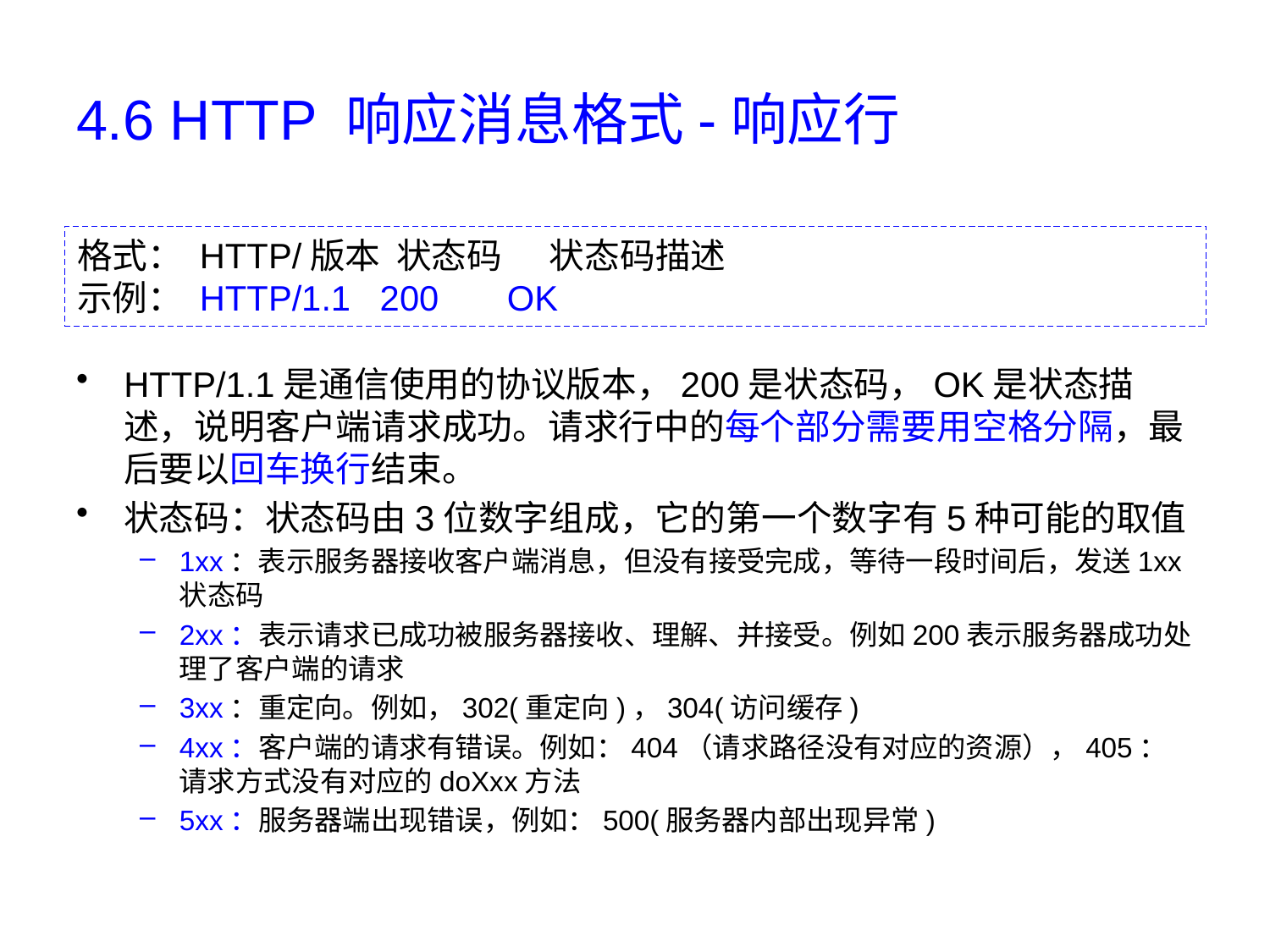

# 4.6 HTTP 响应消息格式-响应行
格式： HTTP/版本  状态码      状态码描述
示例： HTTP/1.1   200       OK
HTTP/1.1是通信使用的协议版本，200是状态码，OK是状态描述，说明客户端请求成功。请求行中的每个部分需要用空格分隔，最后要以回车换行结束。
状态码：状态码由3位数字组成，它的第一个数字有5种可能的取值
1xx：表示服务器接收客户端消息，但没有接受完成，等待一段时间后，发送1xx状态码
2xx：表示请求已成功被服务器接收、理解、并接受。例如200表示服务器成功处理了客户端的请求
3xx：重定向。例如，302(重定向)，304(访问缓存)
4xx：客户端的请求有错误。例如：404（请求路径没有对应的资源），405：请求方式没有对应的doXxx方法
5xx：服务器端出现错误，例如：500(服务器内部出现异常)